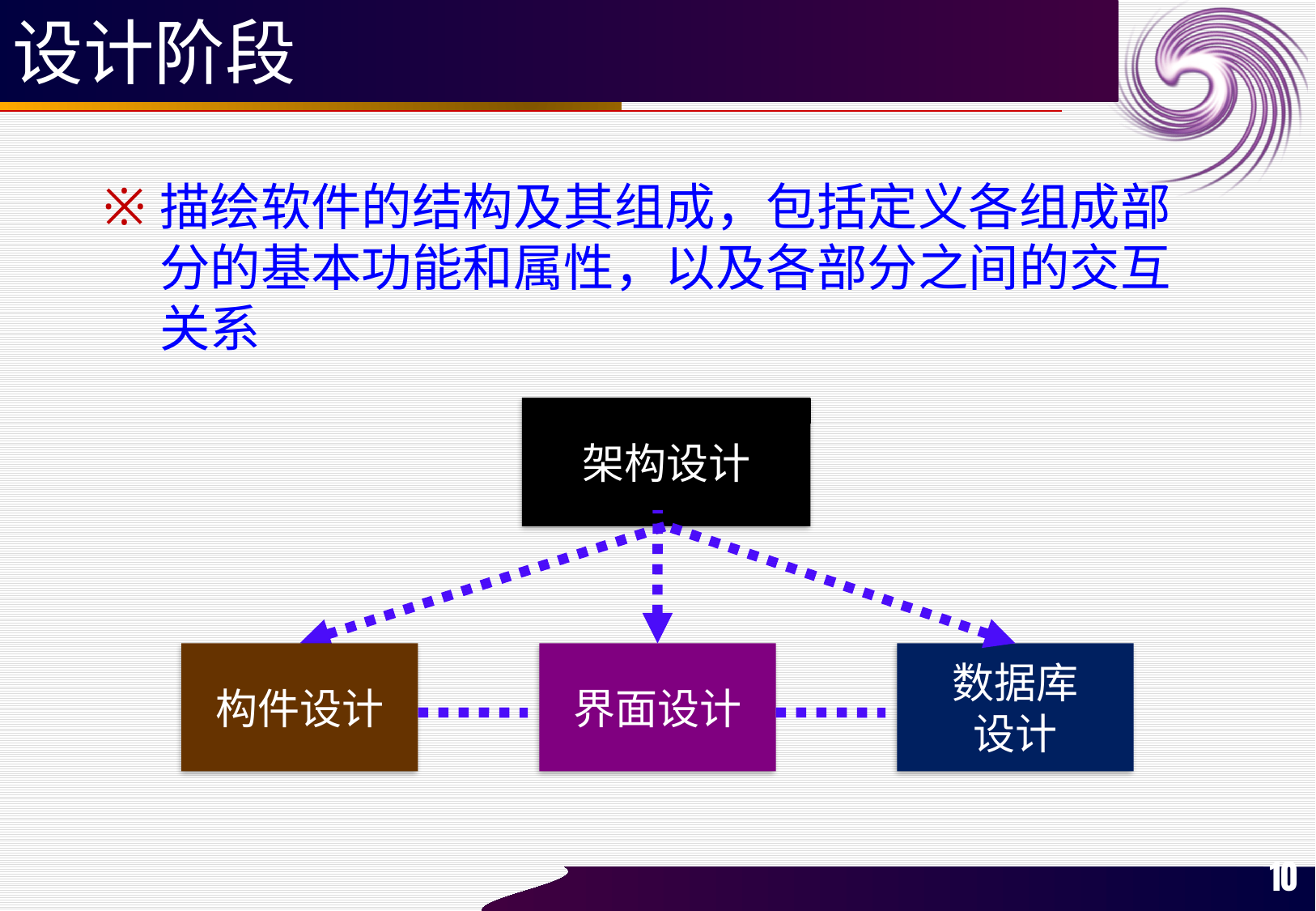

# 设计阶段
描绘软件的结构及其组成，包括定义各组成部分的基本功能和属性，以及各部分之间的交互关系
架构设计
构件设计
界面设计
数据库
设计
10